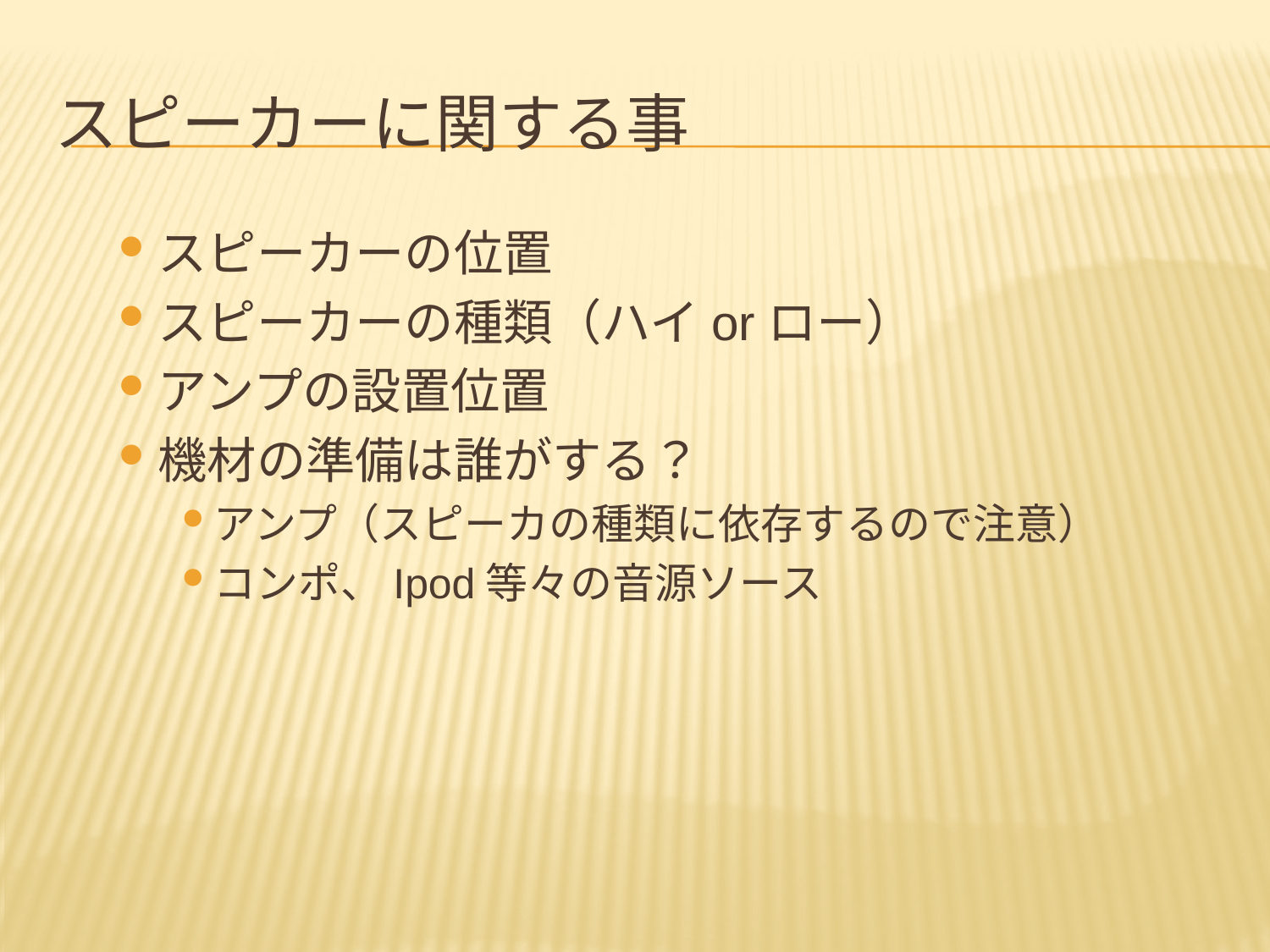

# スピーカーに関する事
スピーカーの位置
スピーカーの種類（ハイorロー）
アンプの設置位置
機材の準備は誰がする？
アンプ（スピーカの種類に依存するので注意）
コンポ、Ipod等々の音源ソース